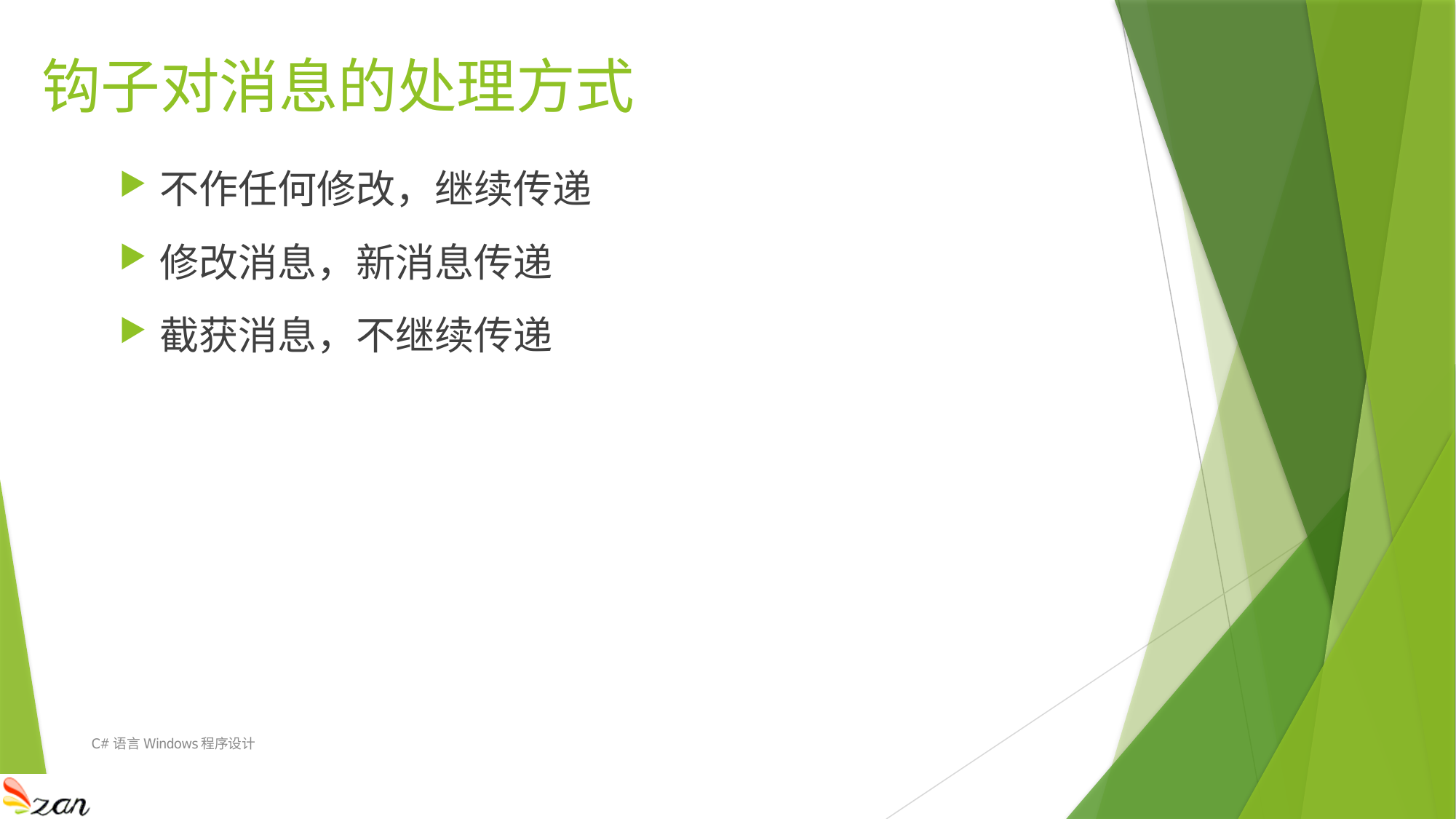

# 钩子对消息的处理方式
不作任何修改，继续传递
修改消息，新消息传递
截获消息，不继续传递

C#语言Windows程序设计